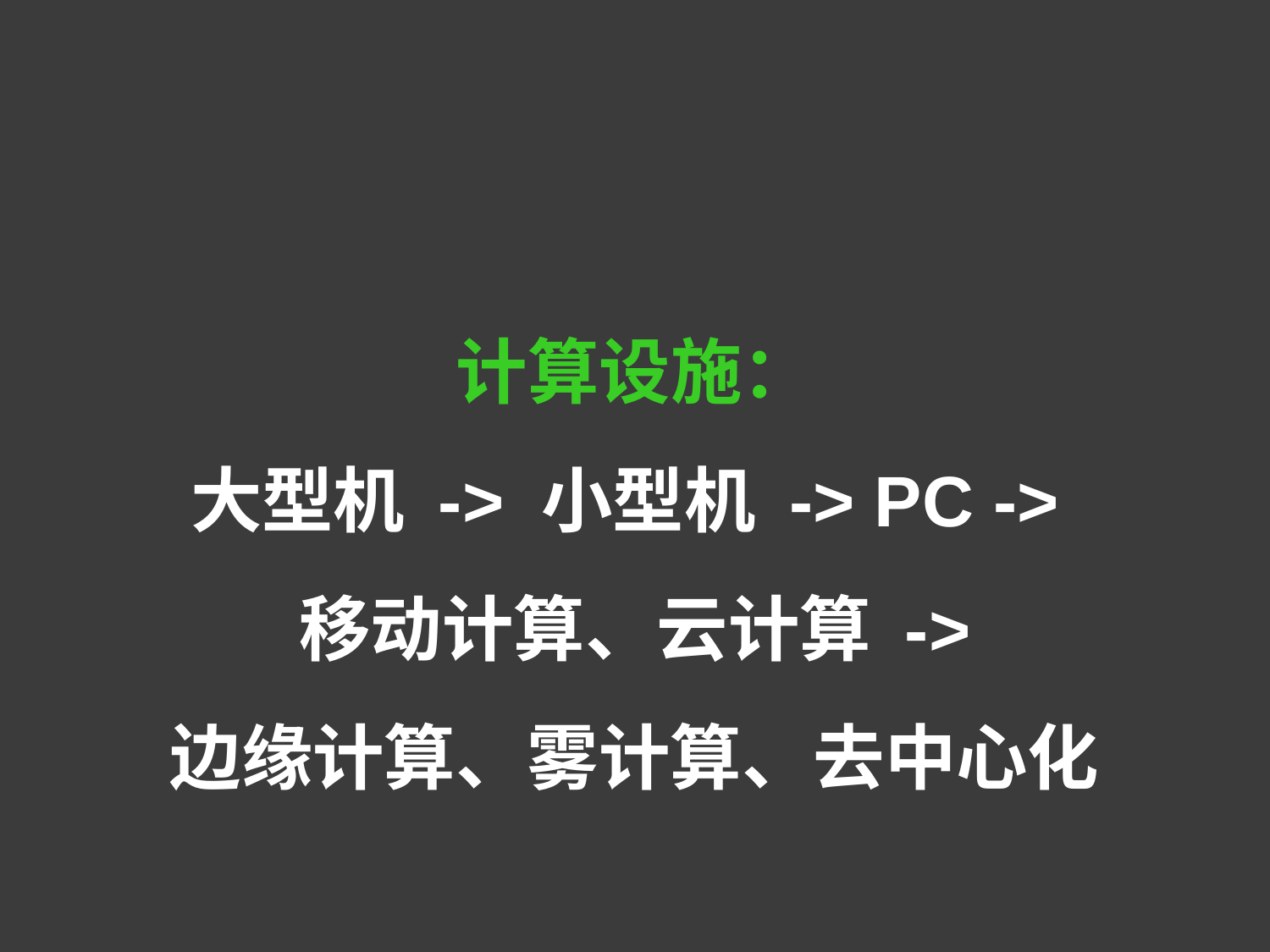

计算设施：
大型机 -> 小型机 -> PC ->
移动计算、云计算 ->
边缘计算、雾计算、去中心化